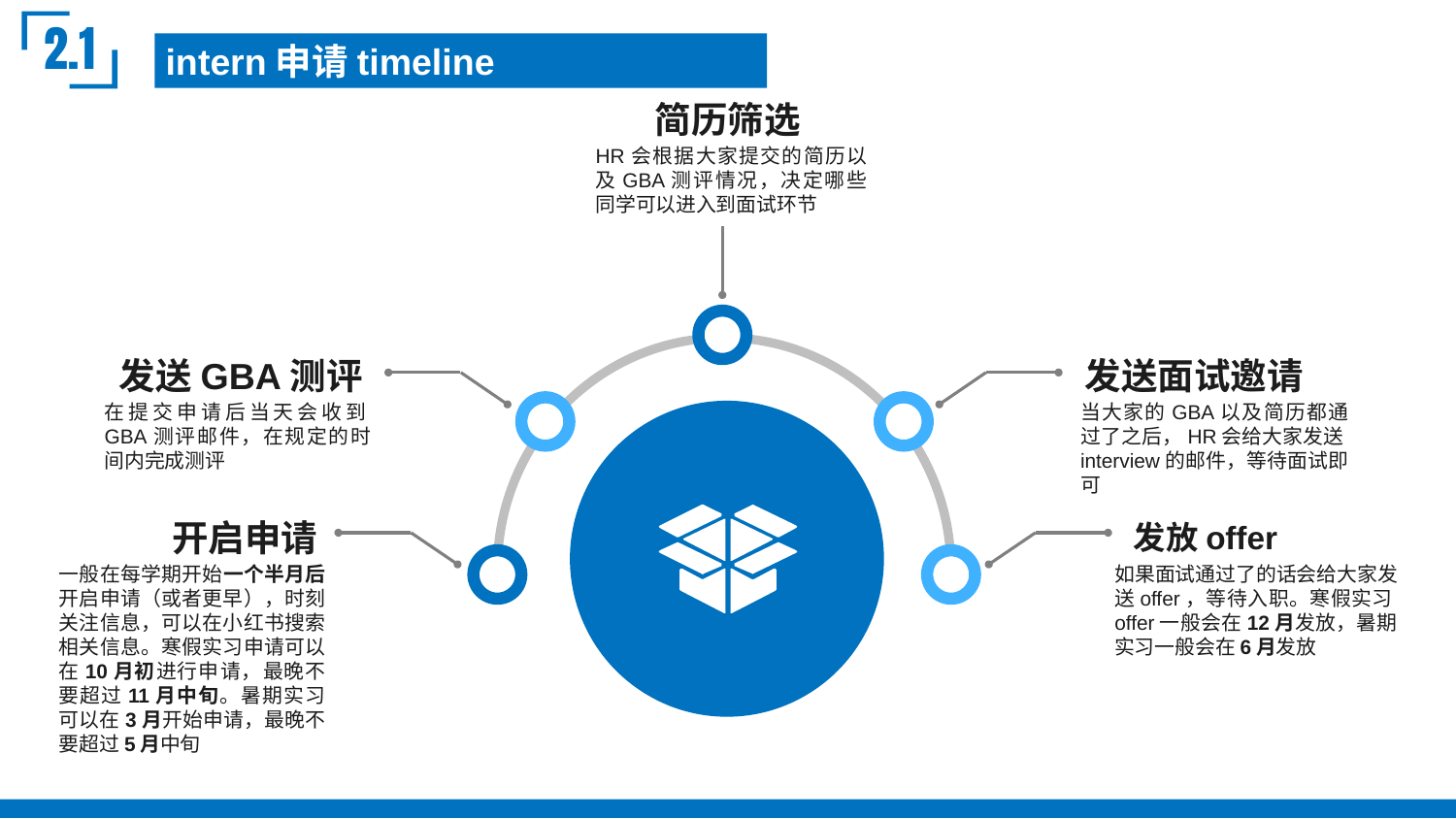

2.1
intern申请timeline
简历筛选
HR会根据大家提交的简历以及GBA测评情况，决定哪些同学可以进入到面试环节

发送面试邀请
当大家的GBA以及简历都通过了之后，HR会给大家发送interview的邮件，等待面试即可
发送GBA测评
在提交申请后当天会收到GBA测评邮件，在规定的时间内完成测评

开启申请
一般在每学期开始一个半月后开启申请（或者更早），时刻关注信息，可以在小红书搜索相关信息。寒假实习申请可以在10月初进行申请，最晚不要超过11月中旬。暑期实习可以在3月开始申请，最晚不要超过5月中旬
发放offer
如果面试通过了的话会给大家发送offer，等待入职。寒假实习offer一般会在12月发放，暑期实习一般会在6月发放